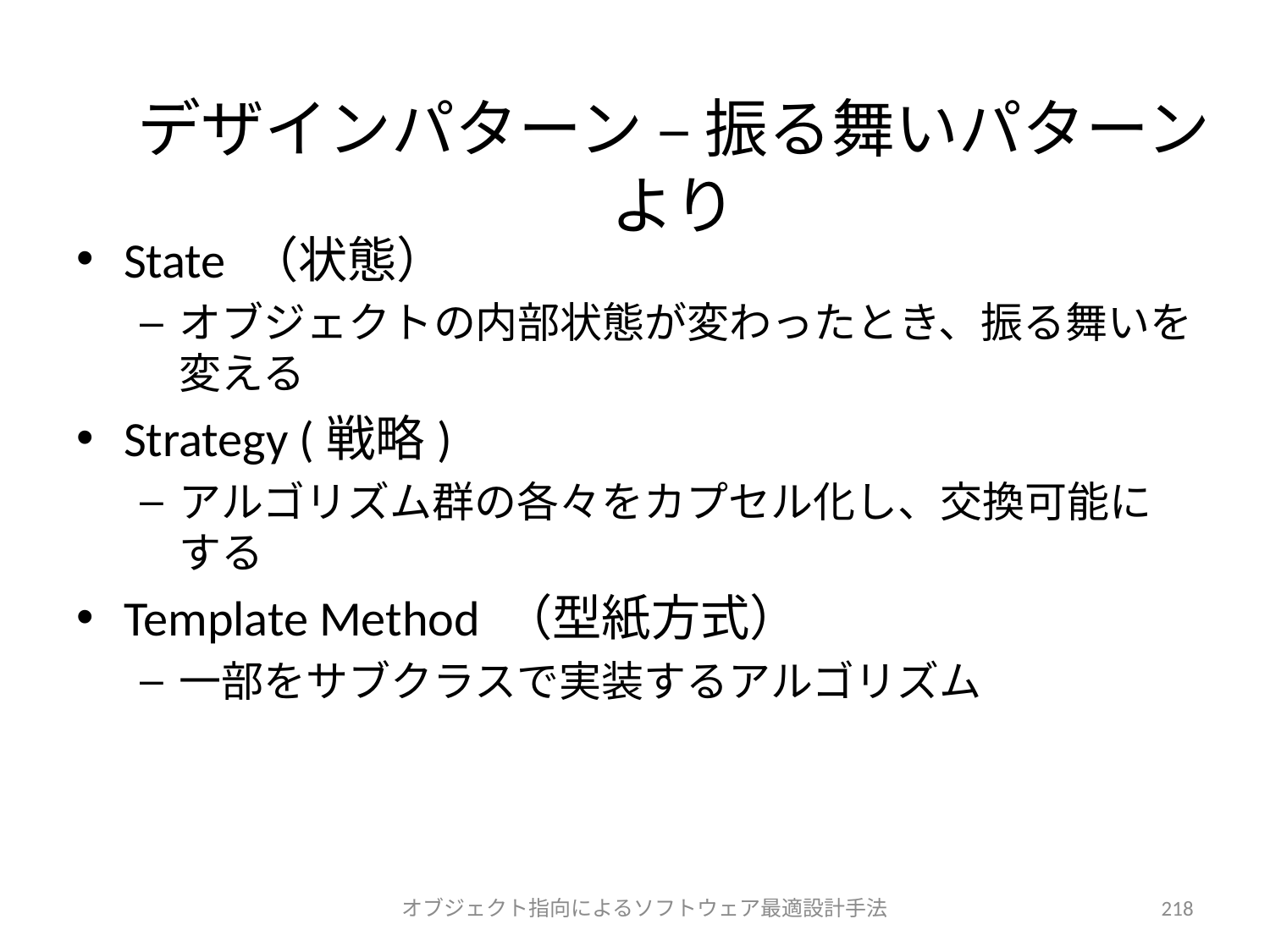

# デザインパターン – 振る舞いパターンより
State （状態）
オブジェクトの内部状態が変わったとき、振る舞いを変える
Strategy (戦略)
アルゴリズム群の各々をカプセル化し、交換可能にする
Template Method （型紙方式）
一部をサブクラスで実装するアルゴリズム
オブジェクト指向によるソフトウェア最適設計手法
218